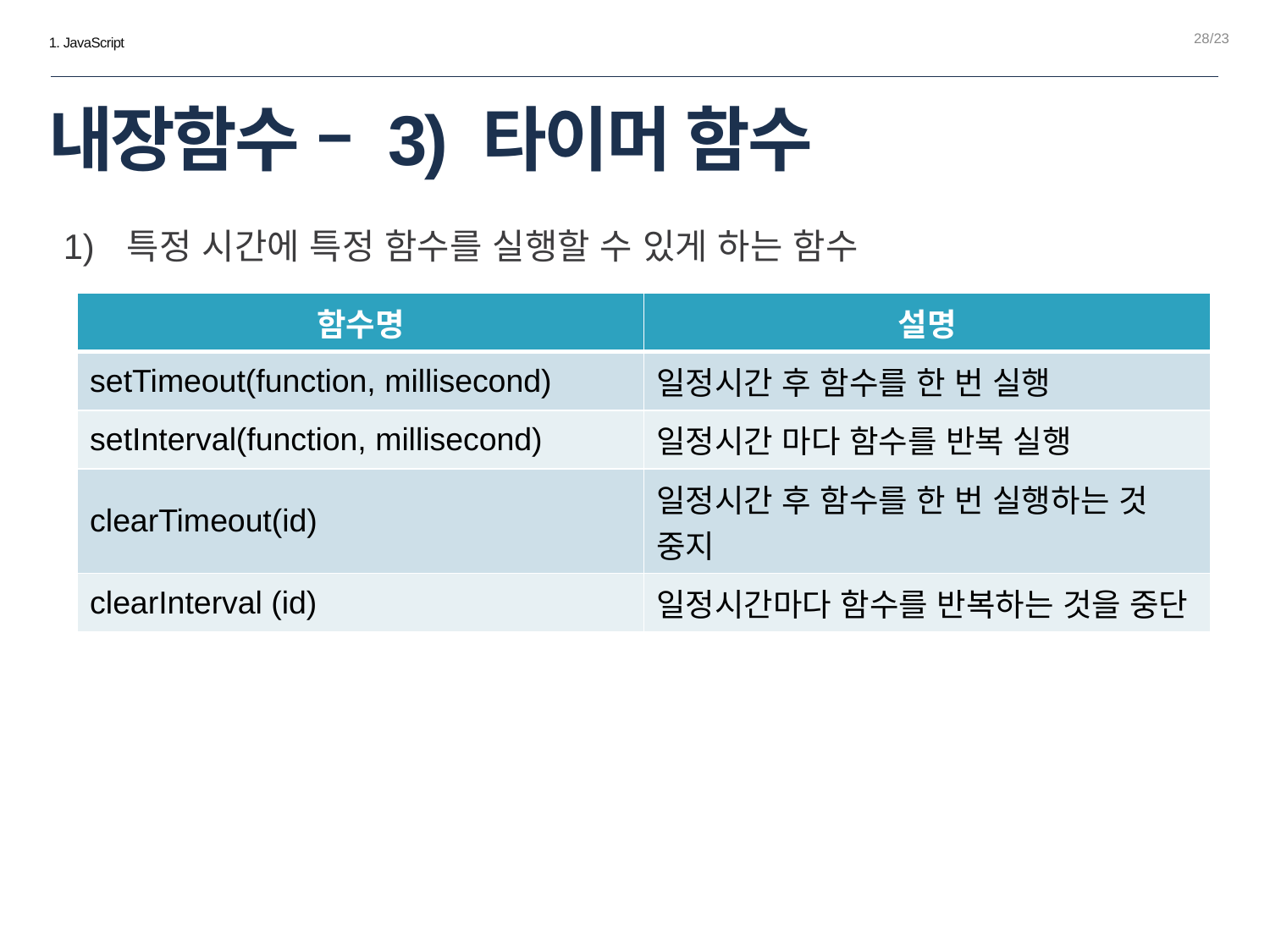

28
1. JavaScript
# 내장함수 – 3) 타이머 함수
특정 시간에 특정 함수를 실행할 수 있게 하는 함수
| 함수명 | 설명 |
| --- | --- |
| setTimeout(function, millisecond) | 일정시간 후 함수를 한 번 실행 |
| setInterval(function, millisecond) | 일정시간 마다 함수를 반복 실행 |
| clearTimeout(id) | 일정시간 후 함수를 한 번 실행하는 것 중지 |
| clearInterval (id) | 일정시간마다 함수를 반복하는 것을 중단 |